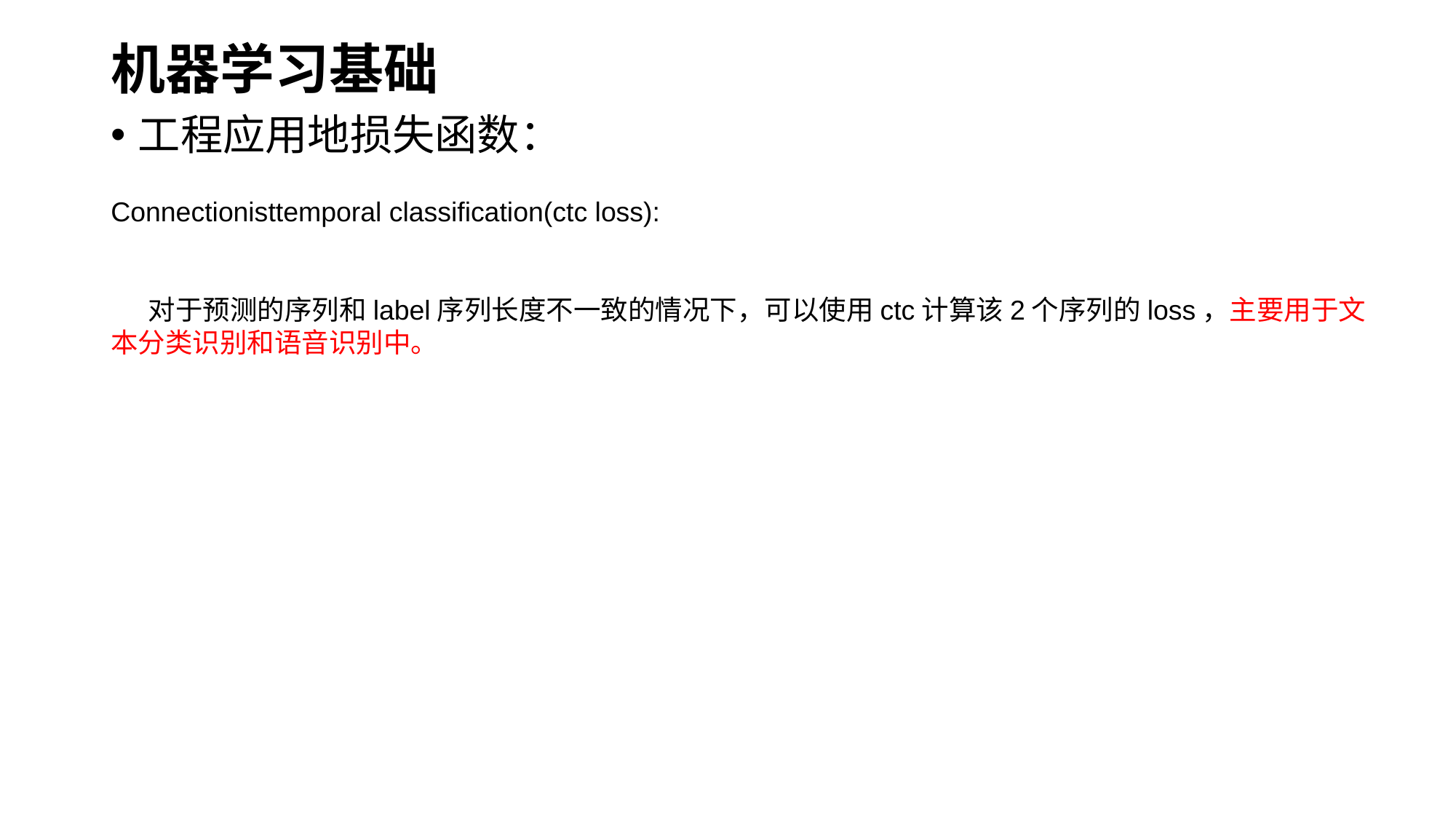

# 机器学习基础
工程应用地损失函数：
Connectionisttemporal classification(ctc loss):

     对于预测的序列和label序列长度不一致的情况下，可以使用ctc计算该2个序列的loss，主要用于文本分类识别和语音识别中。